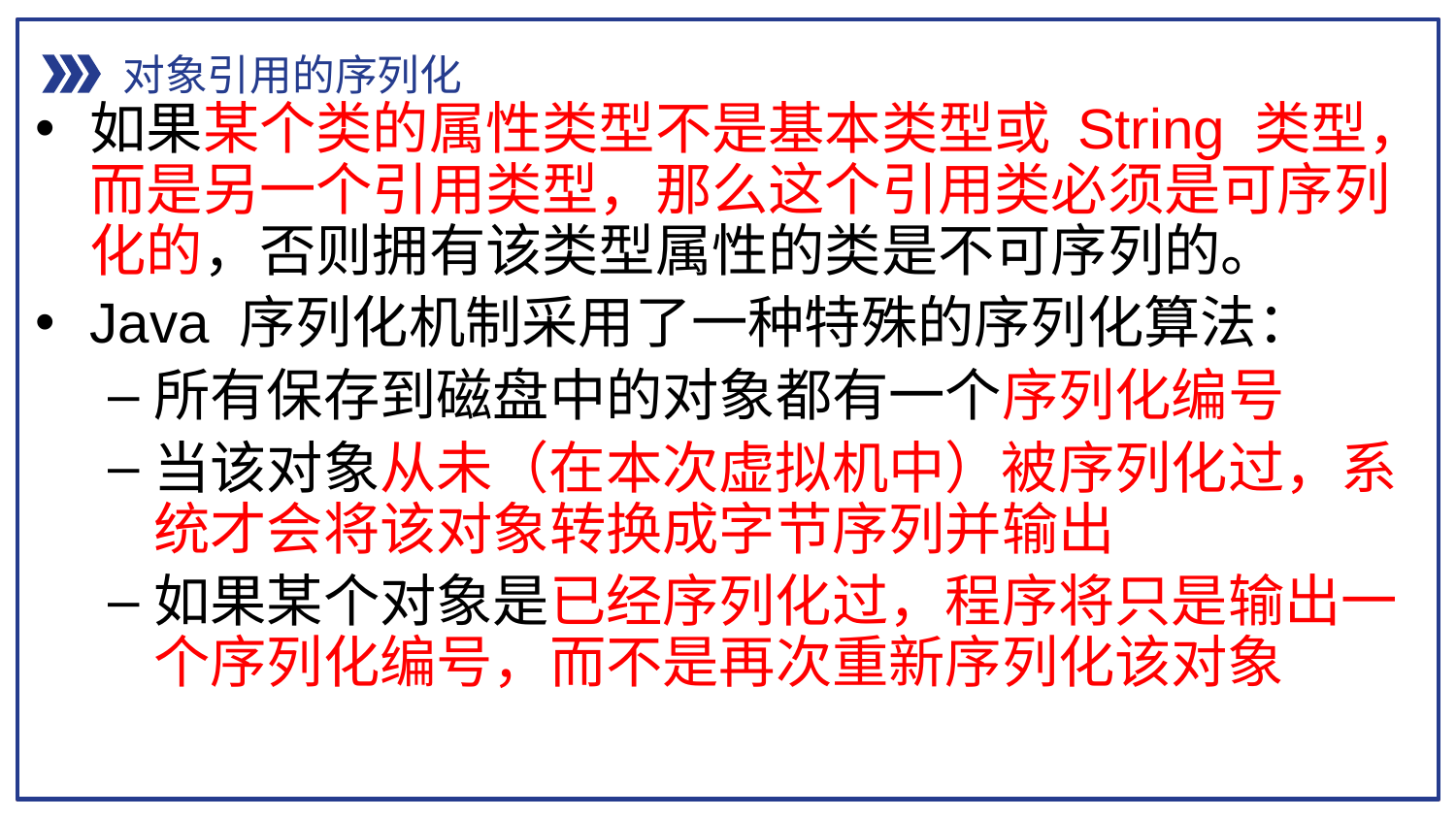

对象引用的序列化

如果某个类的属性类型不是基本类型或 String 类型，而是另一个引用类型，那么这个引用类必须是可序列化的，否则拥有该类型属性的类是不可序列的。
Java 序列化机制采用了一种特殊的序列化算法：
所有保存到磁盘中的对象都有一个序列化编号
当该对象从未（在本次虚拟机中）被序列化过，系统才会将该对象转换成字节序列并输出
如果某个对象是已经序列化过，程序将只是输出一个序列化编号，而不是再次重新序列化该对象